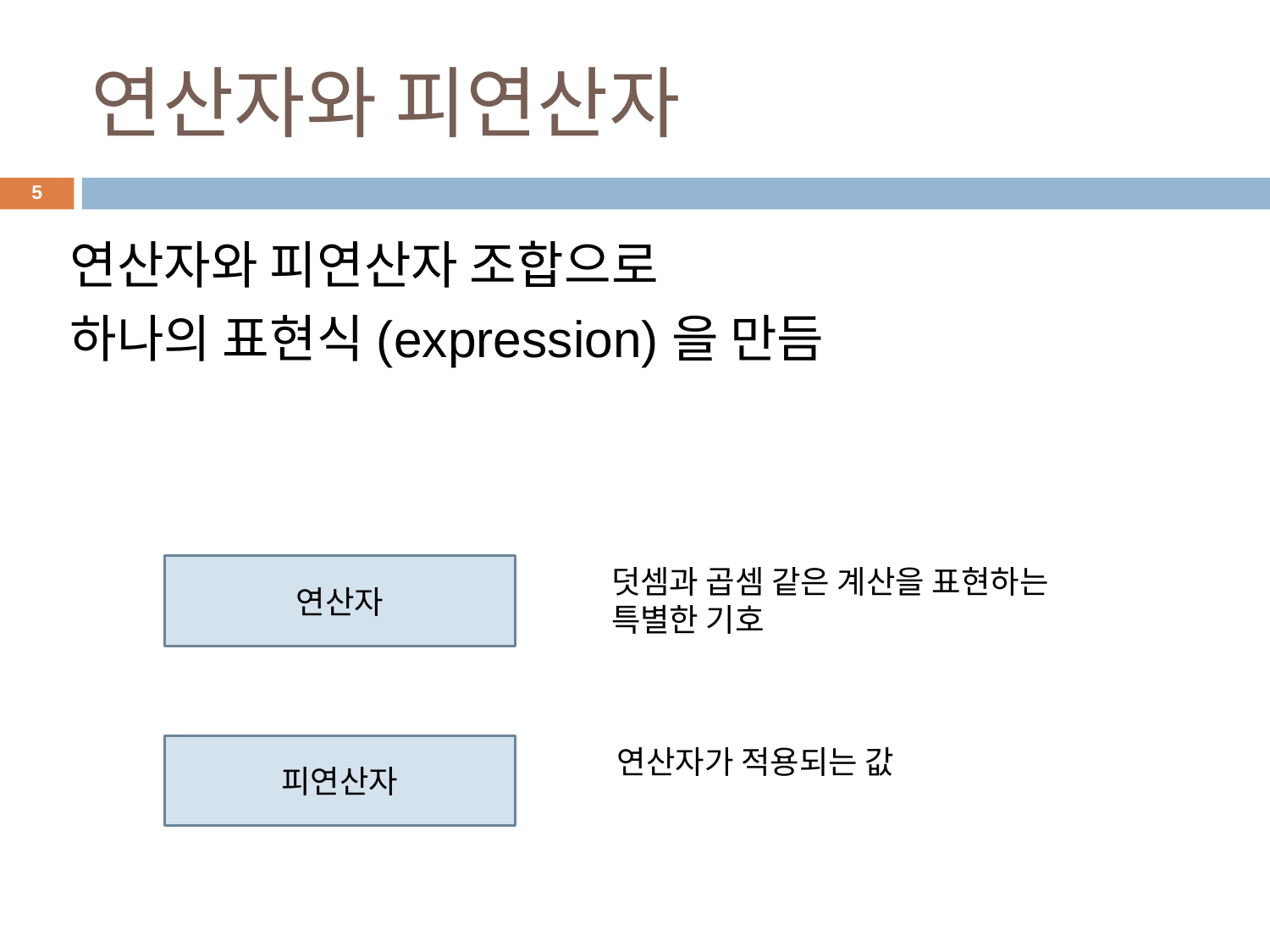

# 연산자와 피연산자
5
연산자와 피연산자 조합으로
하나의 표현식(expression)을 만듬

연산자
덧셈과 곱셈 같은 계산을 표현하는 특별한 기호

피연산자
연산자가 적용되는 값